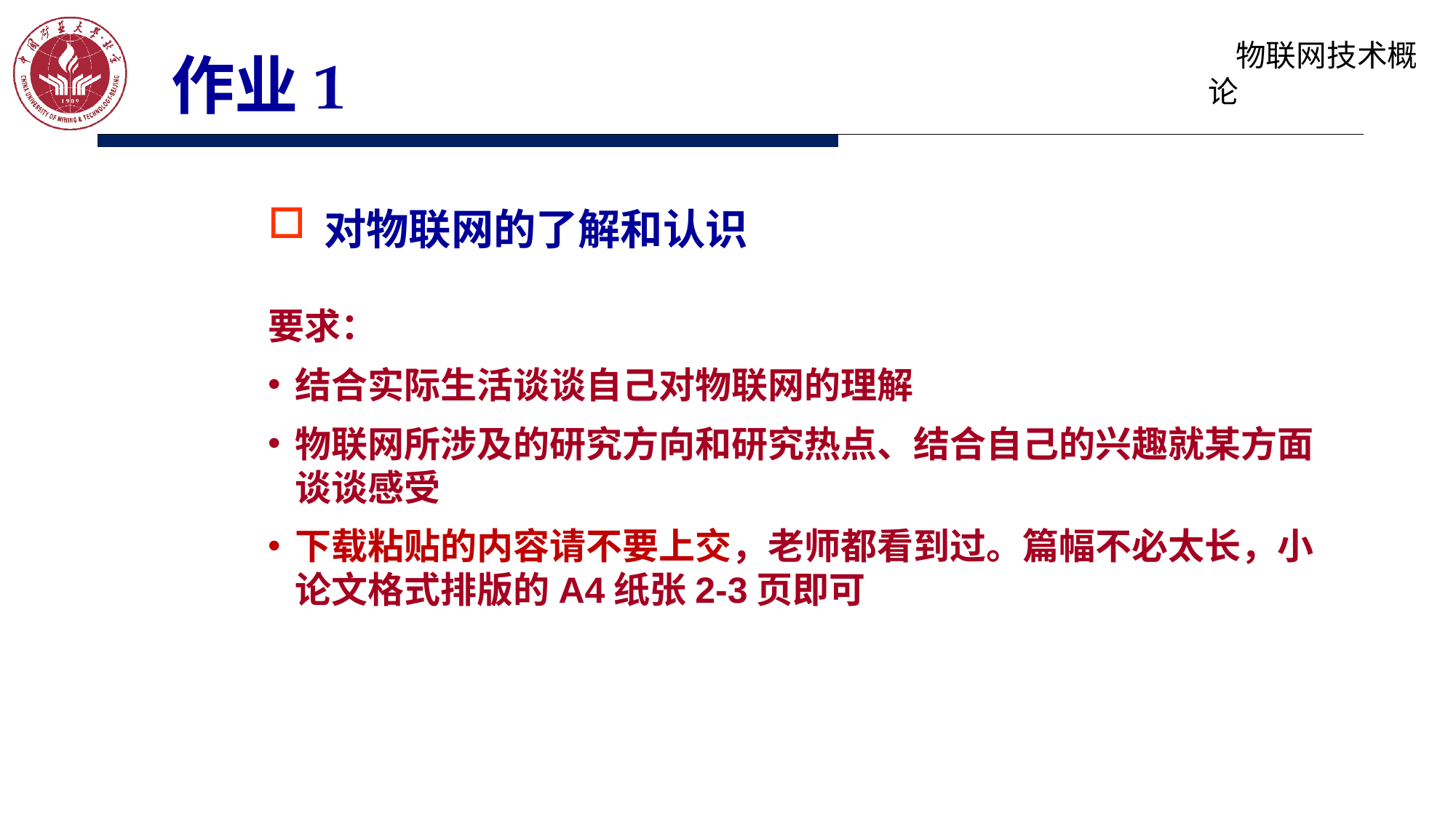

41
# 作业1
对物联网的了解和认识
要求：
结合实际生活谈谈自己对物联网的理解
物联网所涉及的研究方向和研究热点、结合自己的兴趣就某方面谈谈感受
下载粘贴的内容请不要上交，老师都看到过。篇幅不必太长，小论文格式排版的A4纸张2-3页即可